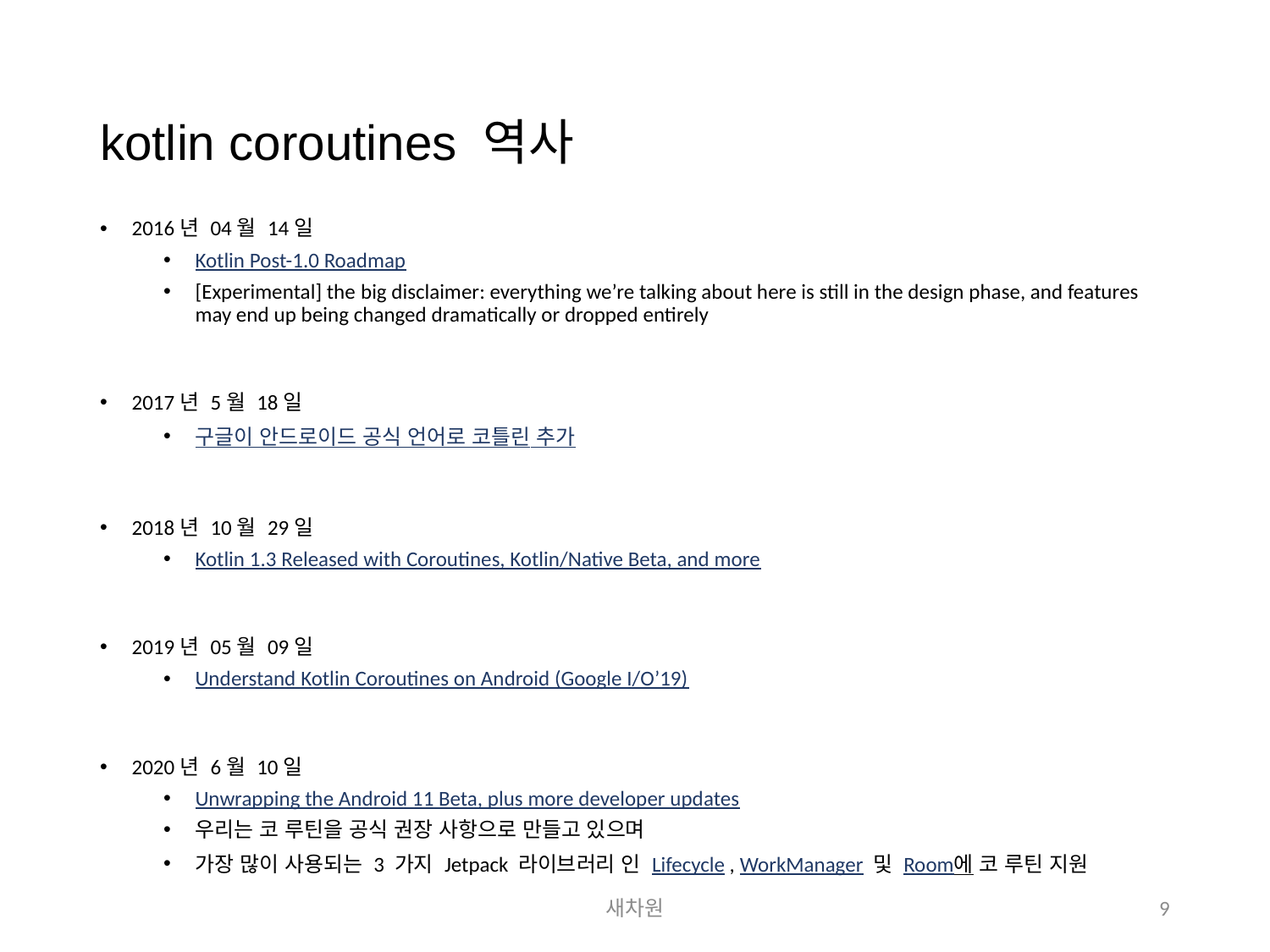

kotlin coroutines 역사
2016년 04월 14일
Kotlin Post-1.0 Roadmap
[Experimental] the big disclaimer: everything we’re talking about here is still in the design phase, and features may end up being changed dramatically or dropped entirely

2017년 5월 18일
구글이 안드로이드 공식 언어로 코틀린 추가

2018년 10월 29일
Kotlin 1.3 Released with Coroutines, Kotlin/Native Beta, and more

2019년 05월 09일
Understand Kotlin Coroutines on Android (Google I/O’19)

2020년 6월 10일
Unwrapping the Android 11 Beta, plus more developer updates
우리는 코 루틴을 공식 권장 사항으로 만들고 있으며
가장 많이 사용되는 3 가지 Jetpack 라이브러리 인 Lifecycle , WorkManager 및 Room에 코 루틴 지원
새차원
9